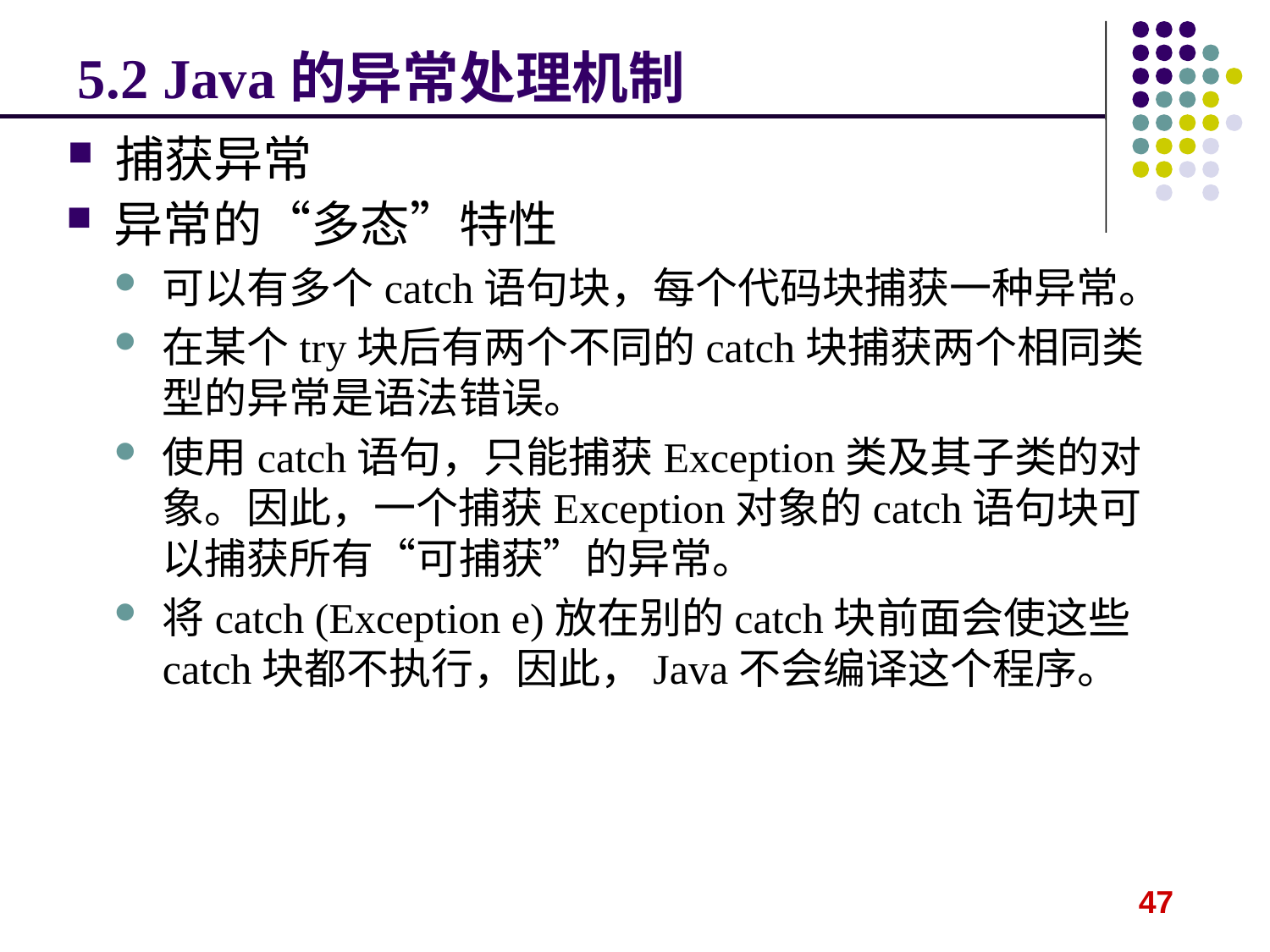

5.2 Java的异常处理机制
捕获异常
异常的“多态”特性
可以有多个catch语句块，每个代码块捕获一种异常。
在某个try块后有两个不同的catch块捕获两个相同类型的异常是语法错误。
使用catch语句，只能捕获Exception类及其子类的对象。因此，一个捕获Exception对象的catch语句块可以捕获所有“可捕获”的异常。
将catch (Exception e)放在别的catch块前面会使这些catch块都不执行，因此，Java不会编译这个程序。